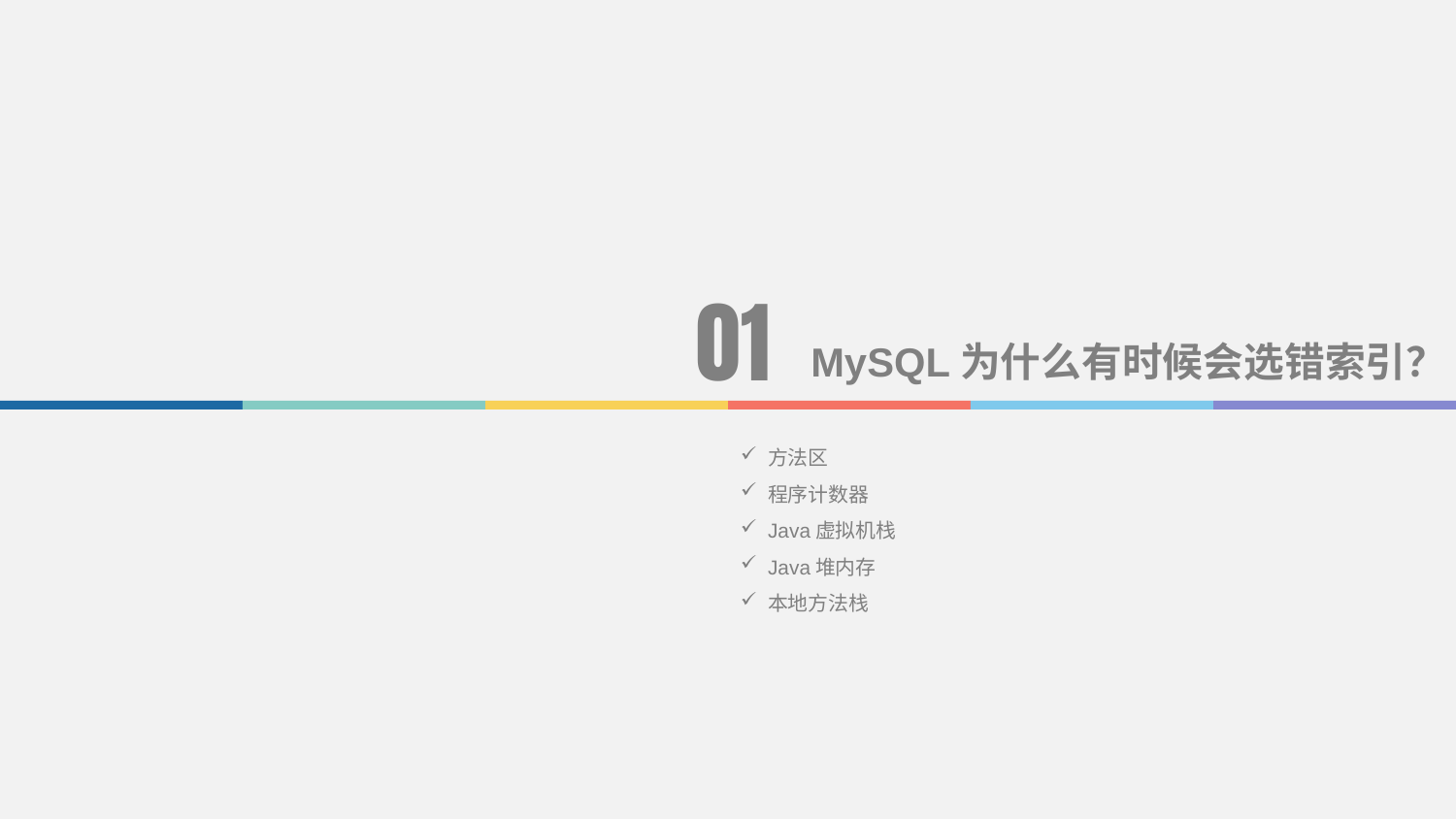

https://www.ypppt.com/
01
MySQL为什么有时候会选错索引？

方法区
程序计数器
Java虚拟机栈
Java堆内存
本地方法栈